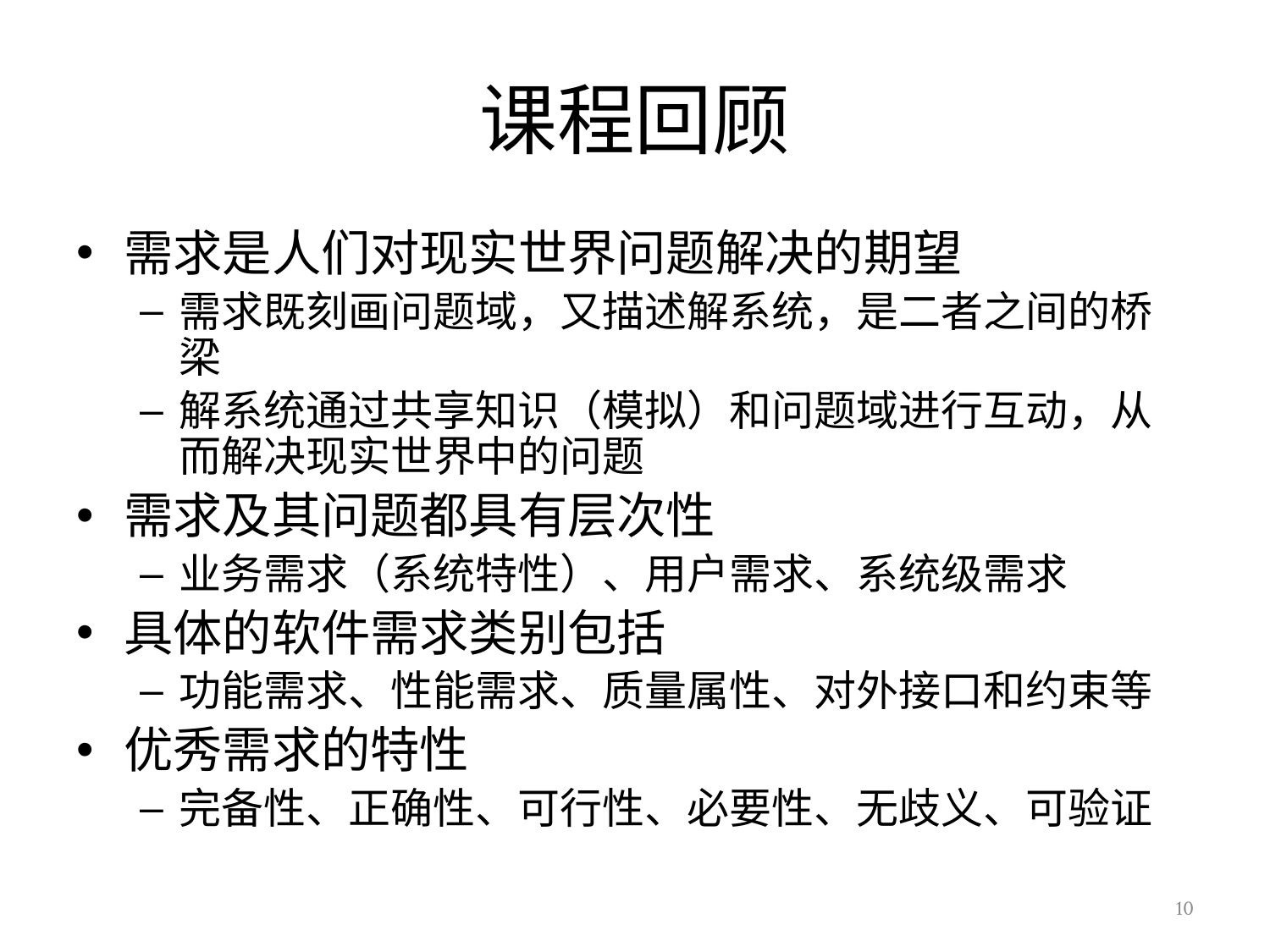

# 课程回顾
需求是人们对现实世界问题解决的期望
需求既刻画问题域，又描述解系统，是二者之间的桥梁
解系统通过共享知识（模拟）和问题域进行互动，从而解决现实世界中的问题
需求及其问题都具有层次性
业务需求（系统特性）、用户需求、系统级需求
具体的软件需求类别包括
功能需求、性能需求、质量属性、对外接口和约束等
优秀需求的特性
完备性、正确性、可行性、必要性、无歧义、可验证
10